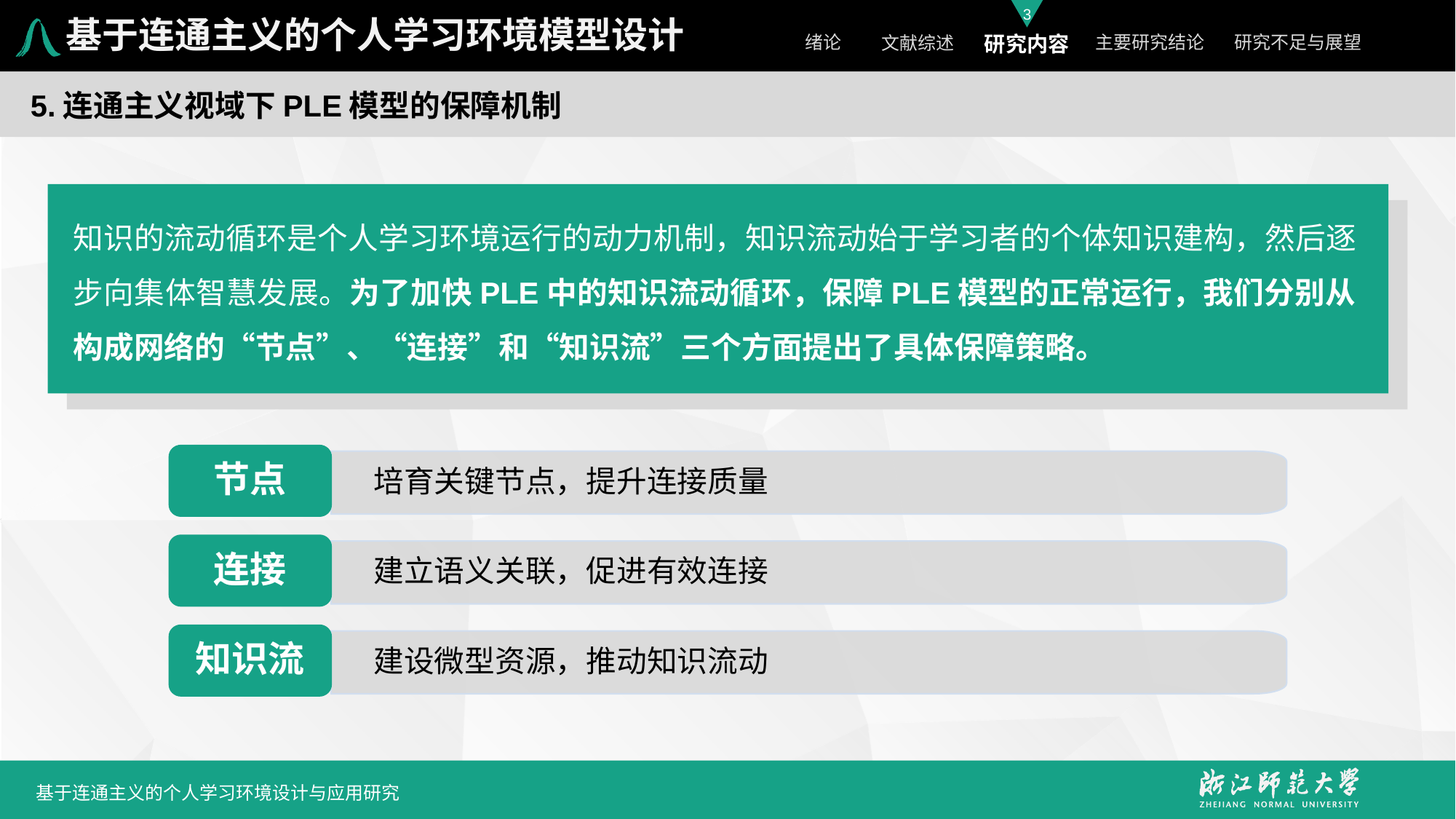

基于连通主义的个人学习环境模型设计
5.连通主义视域下PLE模型的保障机制

知识的流动循环是个人学习环境运行的动力机制，知识流动始于学习者的个体知识建构，然后逐步向集体智慧发展。为了加快PLE中的知识流动循环，保障PLE模型的正常运行，我们分别从构成网络的“节点”、“连接”和“知识流”三个方面提出了具体保障策略。
节点
    培育关键节点，提升连接质量
连接
    建立语义关联，促进有效连接
知识流
    建设微型资源，推动知识流动